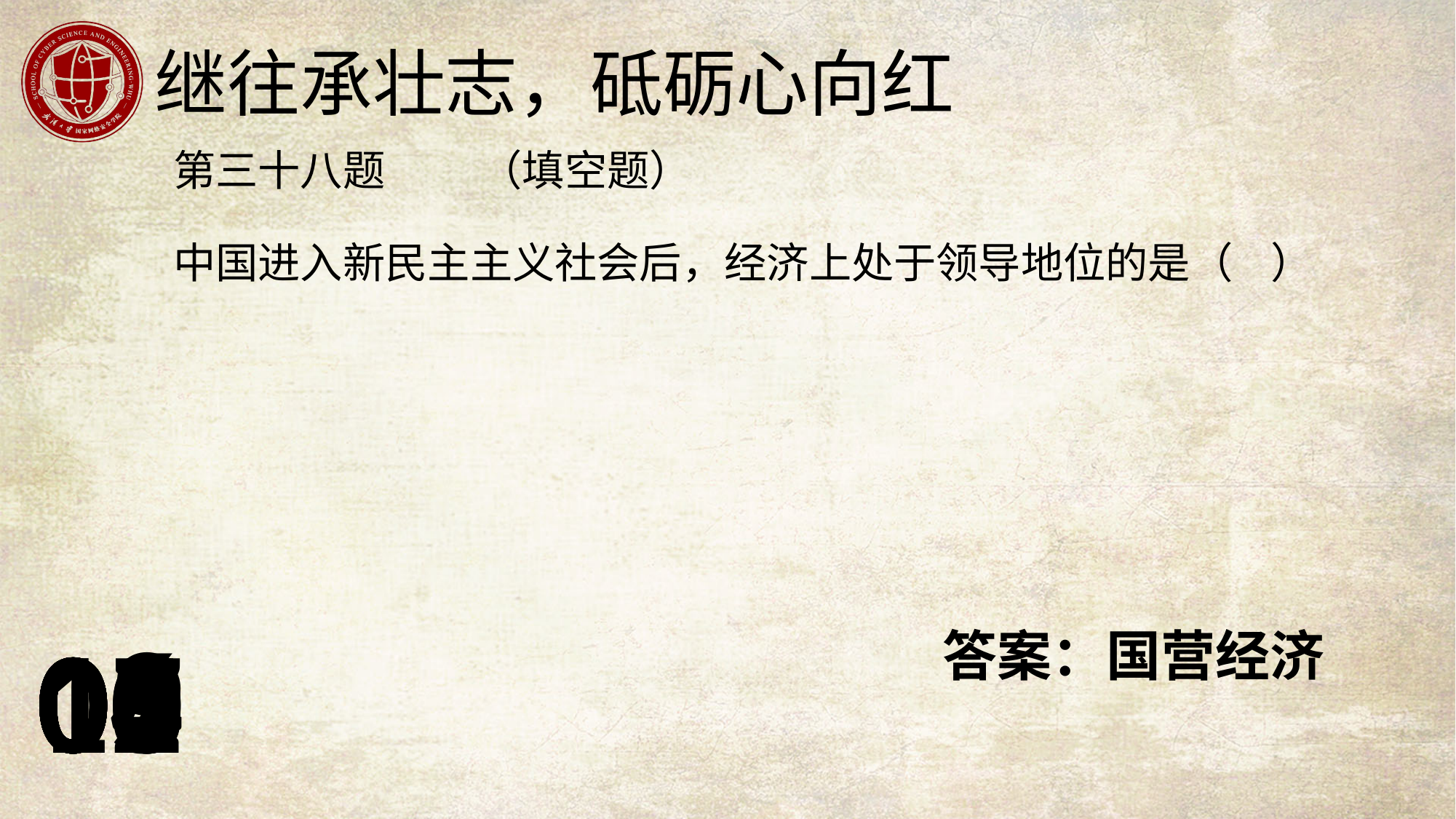

第三十八题          （填空题）
中国进入新民主主义社会后，经济上处于领导地位的是（    ）

答案：国营经济